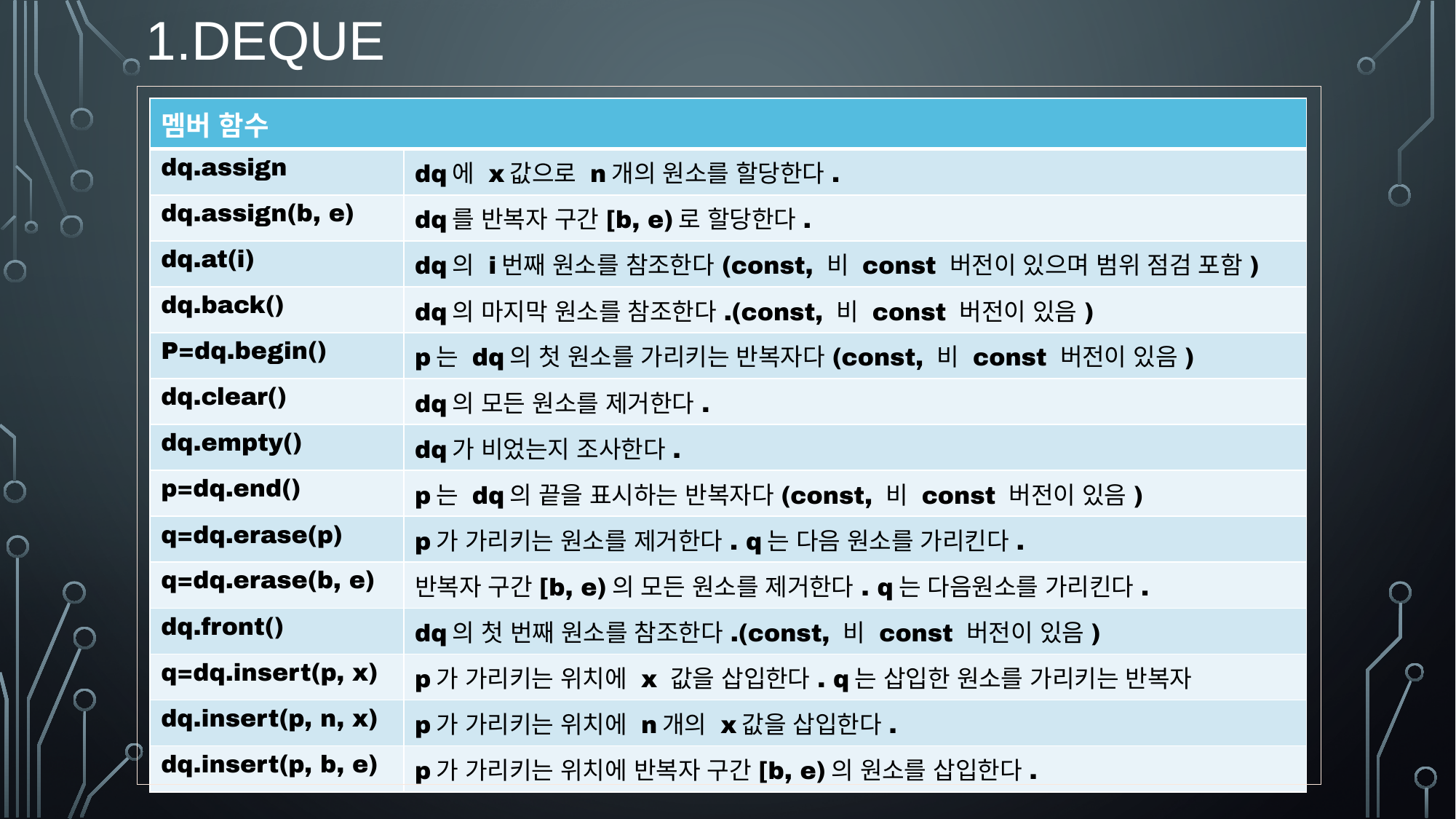

# 1.deque

| 멤버 함수 |  |
| --- | --- |
| dq.assign | dq에 x값으로 n개의 원소를 할당한다. |
| dq.assign(b, e) | dq를 반복자 구간[b, e)로 할당한다. |
| dq.at(i) | dq의 i번째 원소를 참조한다(const, 비 const 버전이 있으며 범위 점검 포함) |
| dq.back() | dq의 마지막 원소를 참조한다.(const, 비 const 버전이 있음) |
| P=dq.begin() | p는 dq의 첫 원소를 가리키는 반복자다(const, 비 const 버전이 있음) |
| dq.clear() | dq의 모든 원소를 제거한다. |
| dq.empty() | dq가 비었는지 조사한다. |
| p=dq.end() | p는 dq의 끝을 표시하는 반복자다(const, 비 const 버전이 있음) |
| q=dq.erase(p) | p가 가리키는 원소를 제거한다. q는 다음 원소를 가리킨다. |
| q=dq.erase(b, e) | 반복자 구간[b, e)의 모든 원소를 제거한다. q는 다음원소를 가리킨다. |
| dq.front() | dq의 첫 번째 원소를 참조한다.(const, 비 const 버전이 있음) |
| q=dq.insert(p, x) | p가 가리키는 위치에 x 값을 삽입한다. q는 삽입한 원소를 가리키는 반복자 |
| dq.insert(p, n, x) | p가 가리키는 위치에 n개의 x값을 삽입한다. |
| dq.insert(p, b, e) | p가 가리키는 위치에 반복자 구간[b, e)의 원소를 삽입한다. |